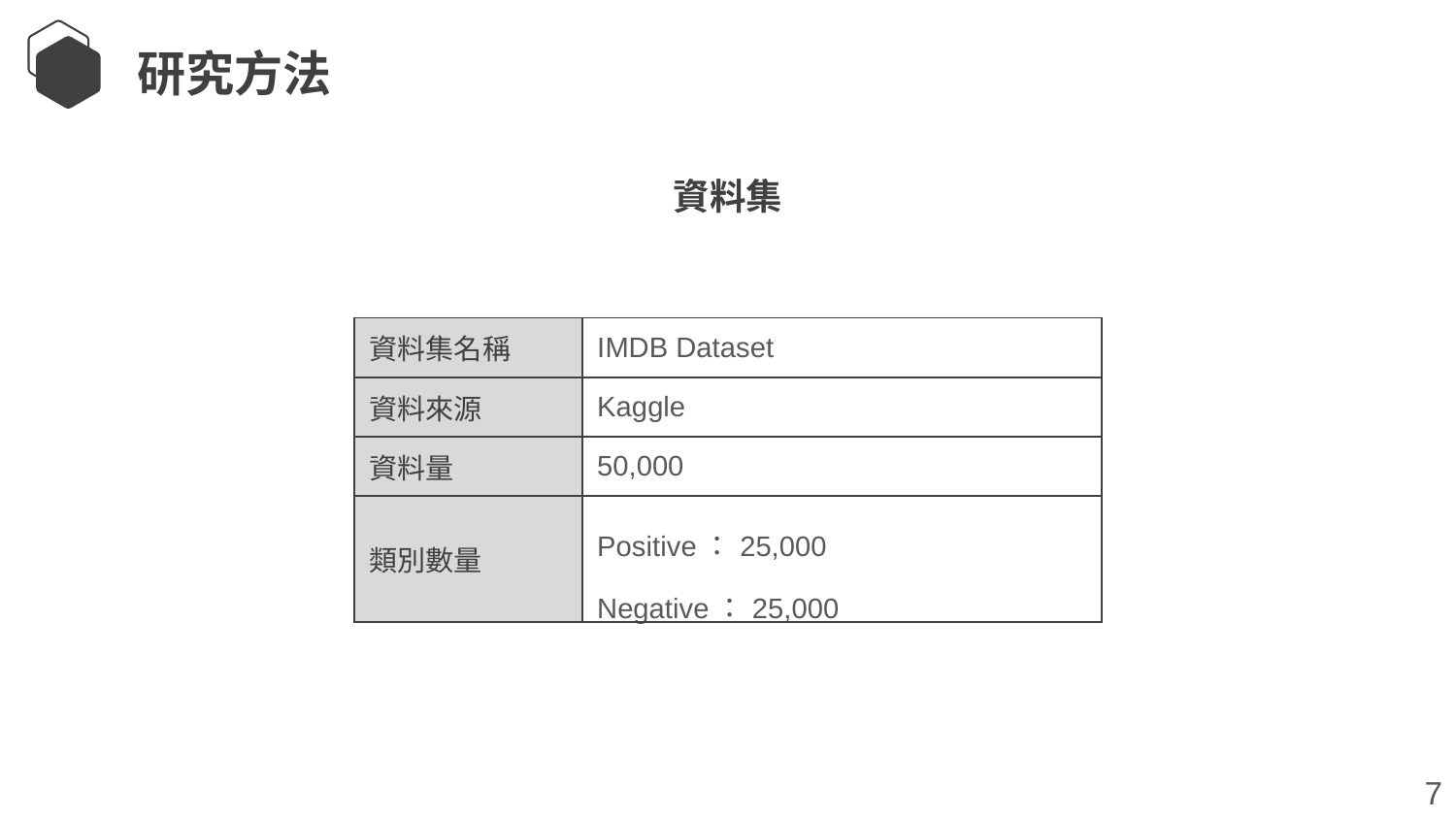

研究方法
資料集
| 資料集名稱 | IMDB Dataset |
| --- | --- |
| 資料來源 | Kaggle |
| 資料量 | 50,000 |
| 類別數量 | Positive：25,000 Negative：25,000 |
7